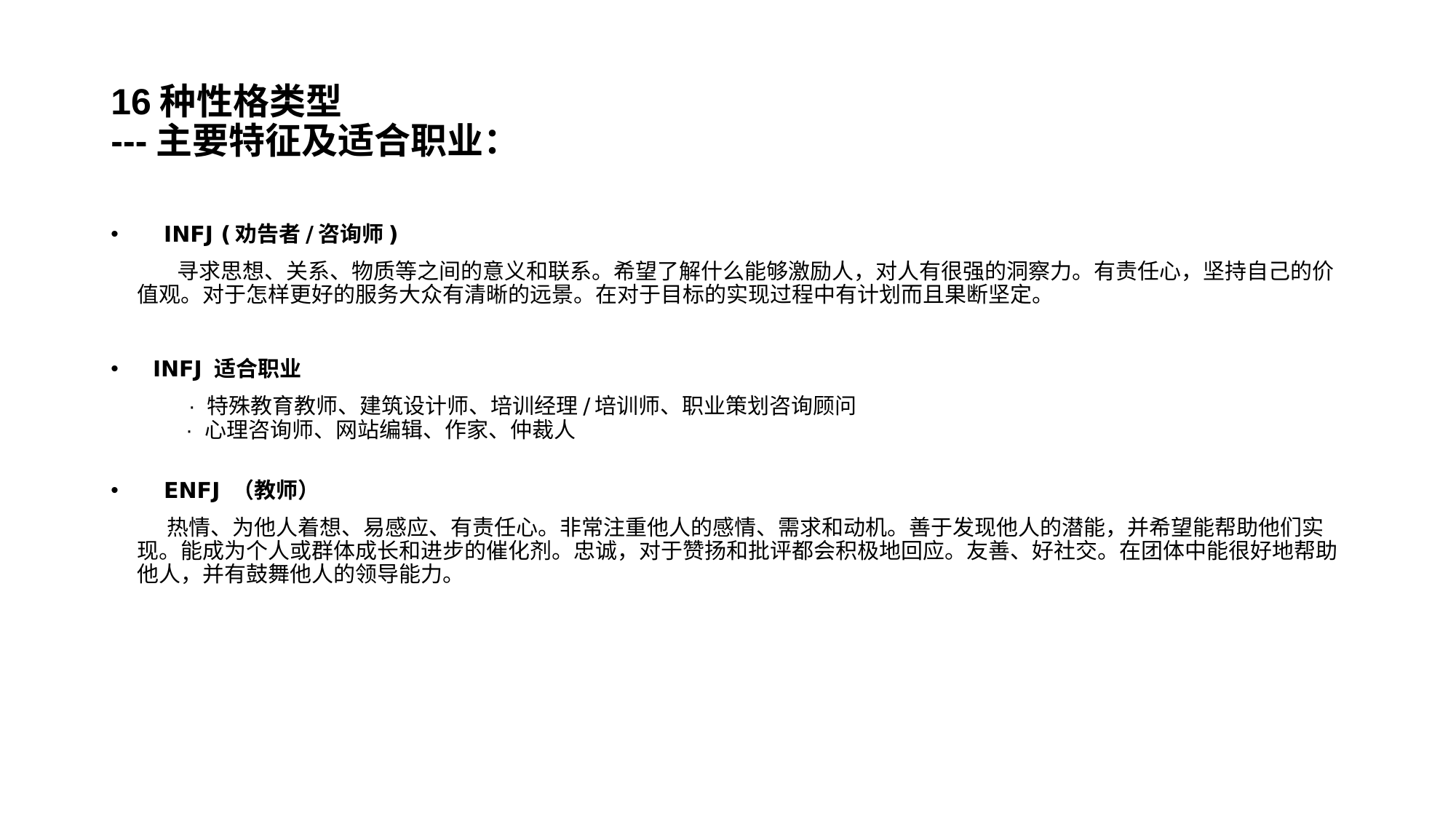

# 16种性格类型 ---主要特征及适合职业：
　INFJ (劝告者/咨询师)
　         寻求思想、关系、物质等之间的意义和联系。希望了解什么能够激励人，对人有很强的洞察力。有责任心，坚持自己的价值观。对于怎样更好的服务大众有清晰的远景。在对于目标的实现过程中有计划而且果断坚定。

  INFJ 适合职业
     　　· 特殊教育教师、建筑设计师、培训经理/培训师、职业策划咨询顾问
　　· 心理咨询师、网站编辑、作家、仲裁人
　ENFJ （教师）
      　热情、为他人着想、易感应、有责任心。非常注重他人的感情、需求和动机。善于发现他人的潜能，并希望能帮助他们实现。能成为个人或群体成长和进步的催化剂。忠诚，对于赞扬和批评都会积极地回应。友善、好社交。在团体中能很好地帮助他人，并有鼓舞他人的领导能力。
ENFJ 适合职业
    　　· 广告客户管理、杂志编辑、公司培训师、 电视制片人、市场专员
　　· 作家、社会工作者、人力资源管理